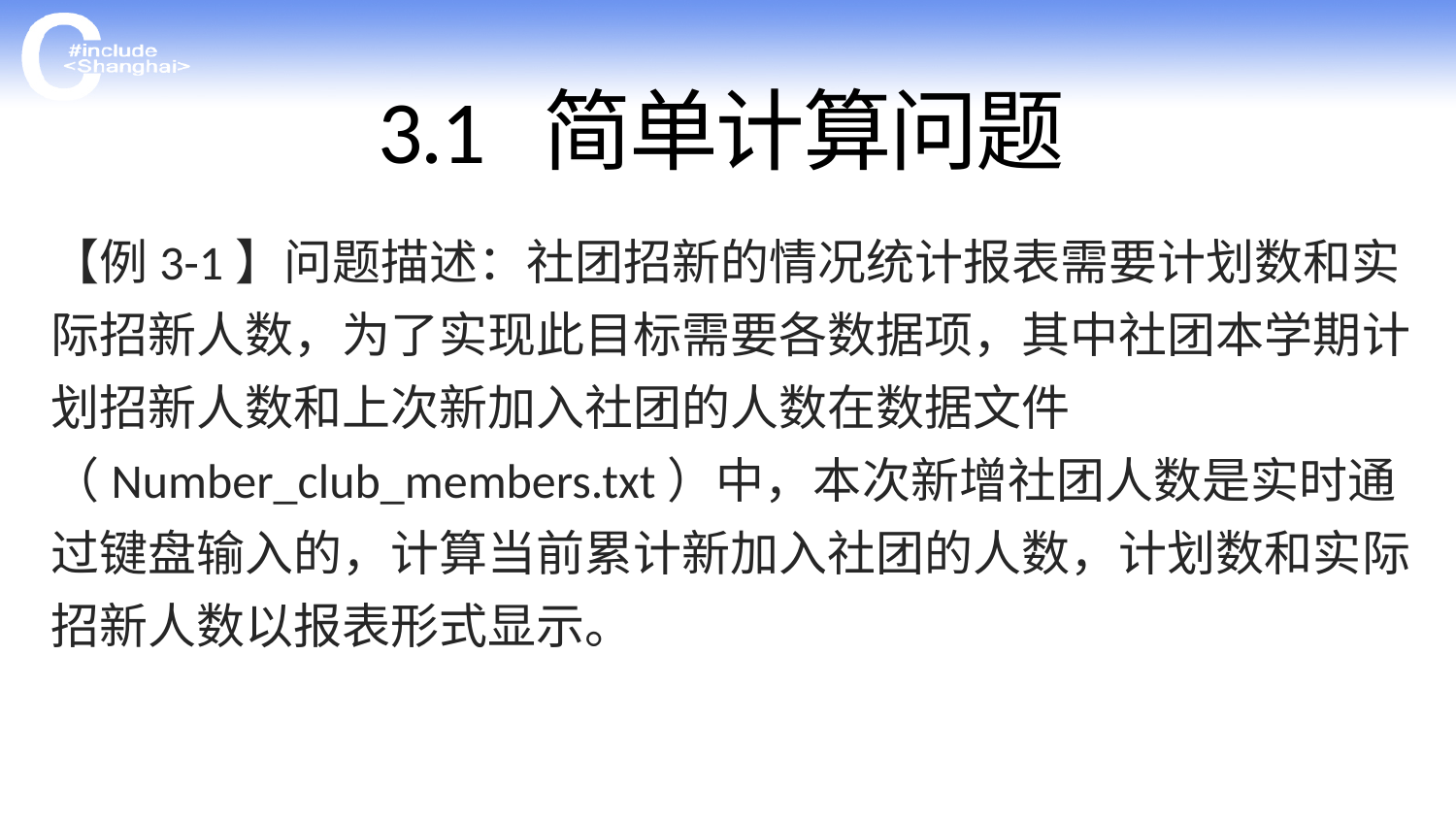

# 3.1  简单计算问题
【例3-1】问题描述：社团招新的情况统计报表需要计划数和实际招新人数，为了实现此目标需要各数据项，其中社团本学期计划招新人数和上次新加入社团的人数在数据文件（Number_club_members.txt）中，本次新增社团人数是实时通过键盘输入的，计算当前累计新加入社团的人数，计划数和实际招新人数以报表形式显示。